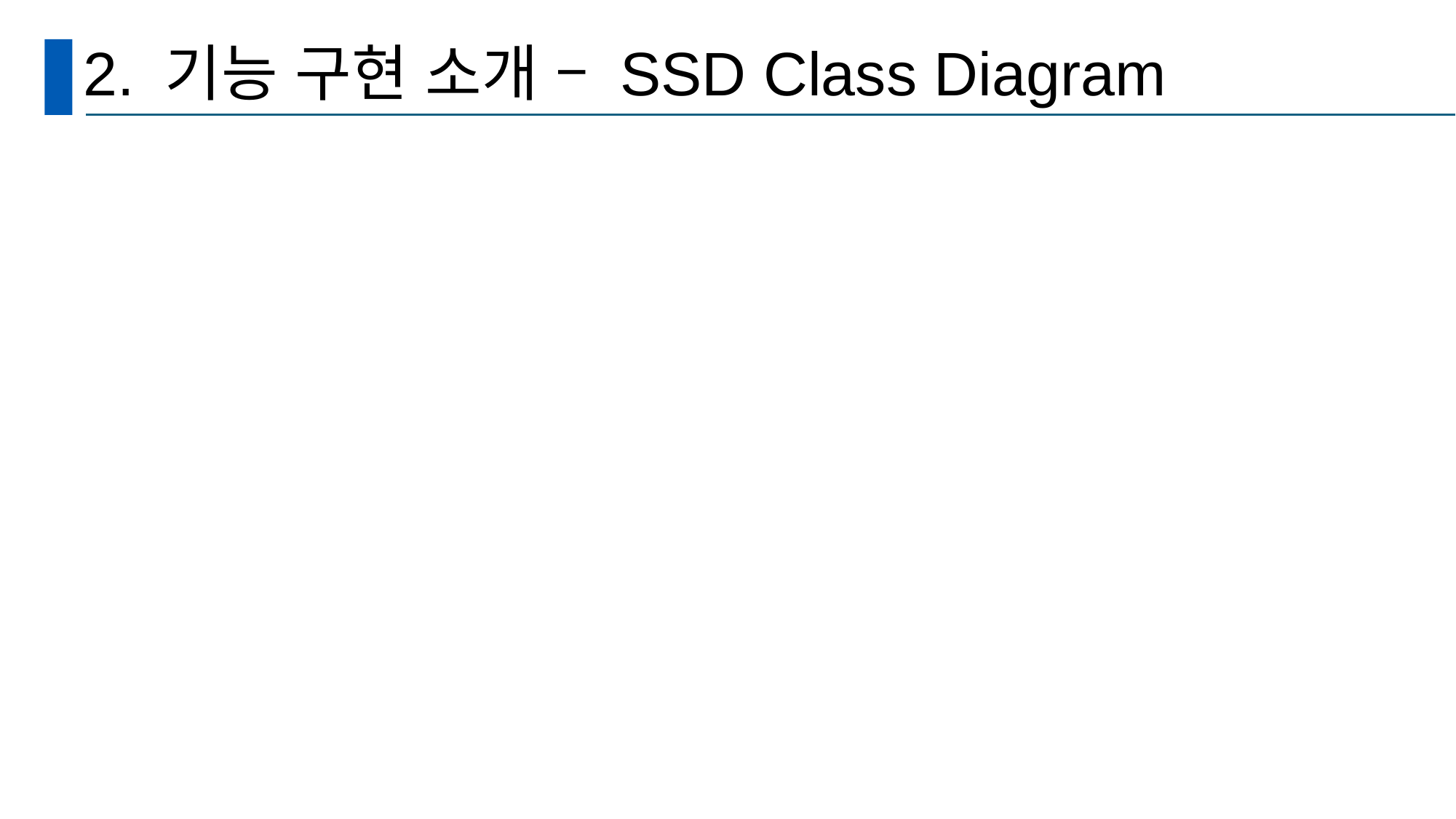

# 2. 기능 구현 소개 – SSD Class Diagram